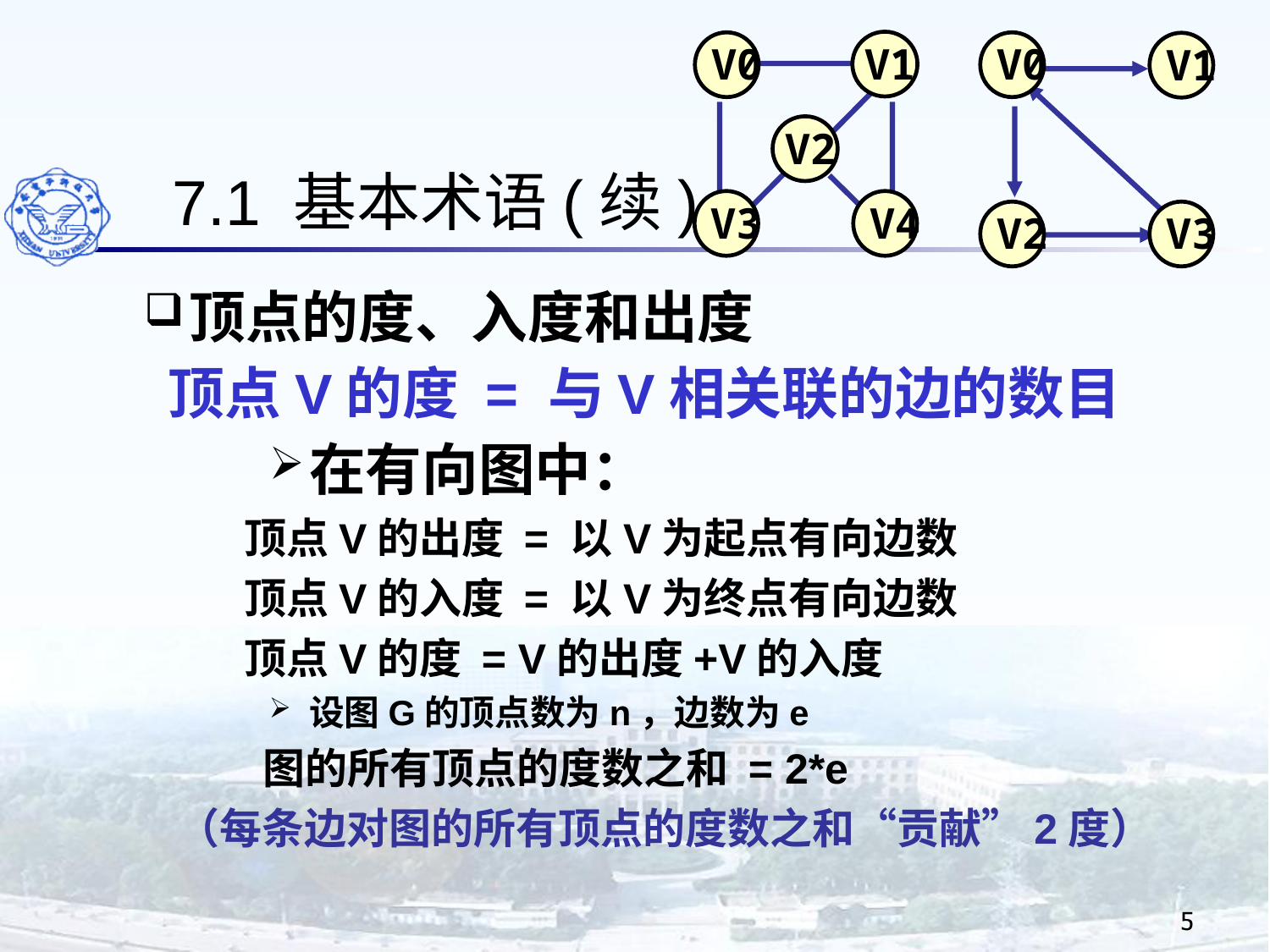

7.1 基本术语(续)
 V0

 V1

 V2

 V3

 V4

 V0

 V1

 V2

 V3

顶点的度、入度和出度
  顶点V的度 = 与V相关联的边的数目
在有向图中：
           顶点V的出度 = 以V为起点有向边数
           顶点V的入度 = 以V为终点有向边数
           顶点V的度 = V的出度+V的入度
设图G的顶点数为n，边数为e
             图的所有顶点的度数之和 = 2*e
    （每条边对图的所有顶点的度数之和“贡献”2度）
5